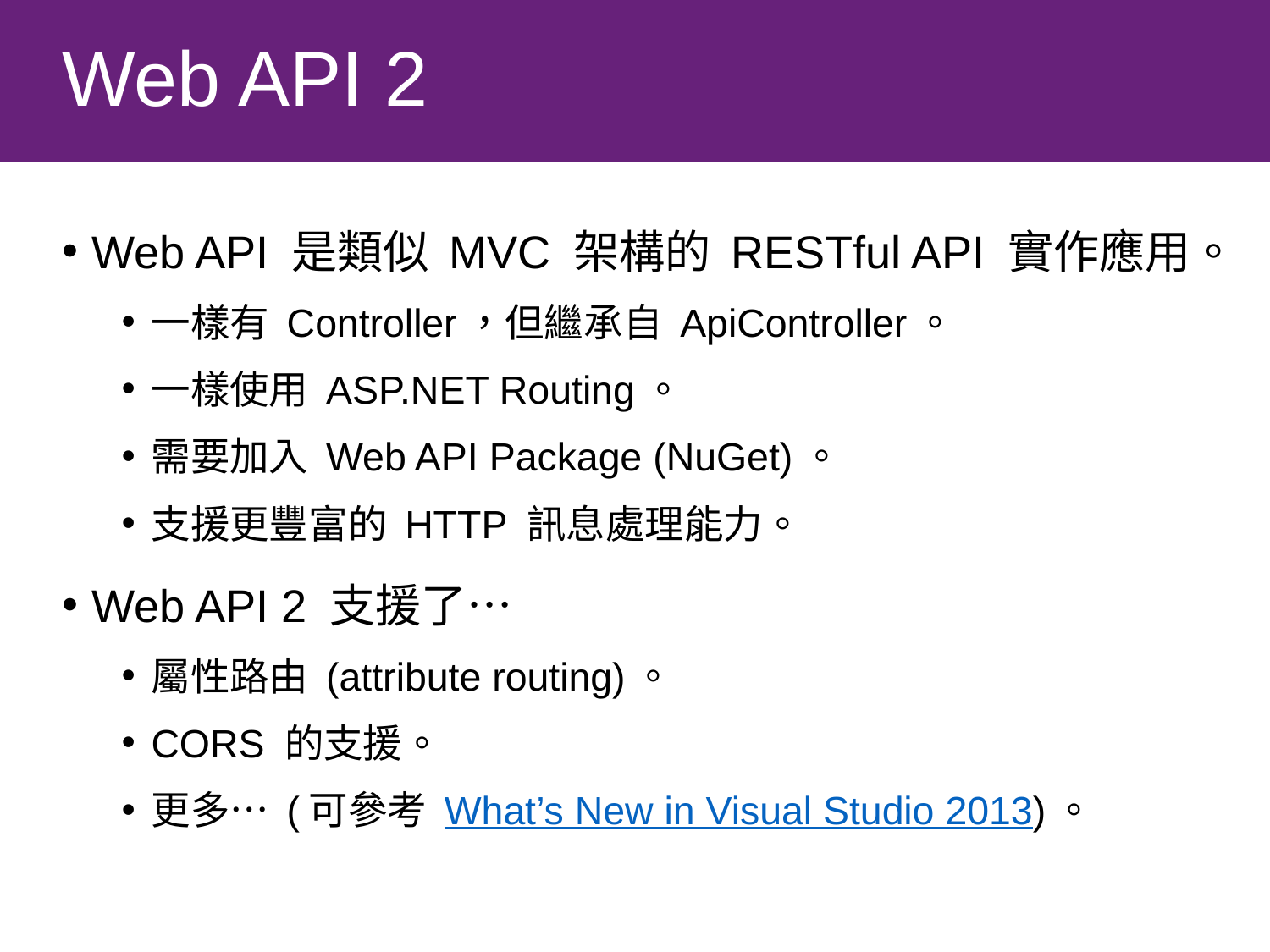

# Web API 2
Web API 是類似 MVC 架構的 RESTful API 實作應用。
一樣有 Controller，但繼承自 ApiController。
一樣使用 ASP.NET Routing。
需要加入 Web API Package (NuGet)。
支援更豐富的 HTTP 訊息處理能力。
Web API 2 支援了…
屬性路由 (attribute routing)。
CORS 的支援。
更多… (可參考 What’s New in Visual Studio 2013)。